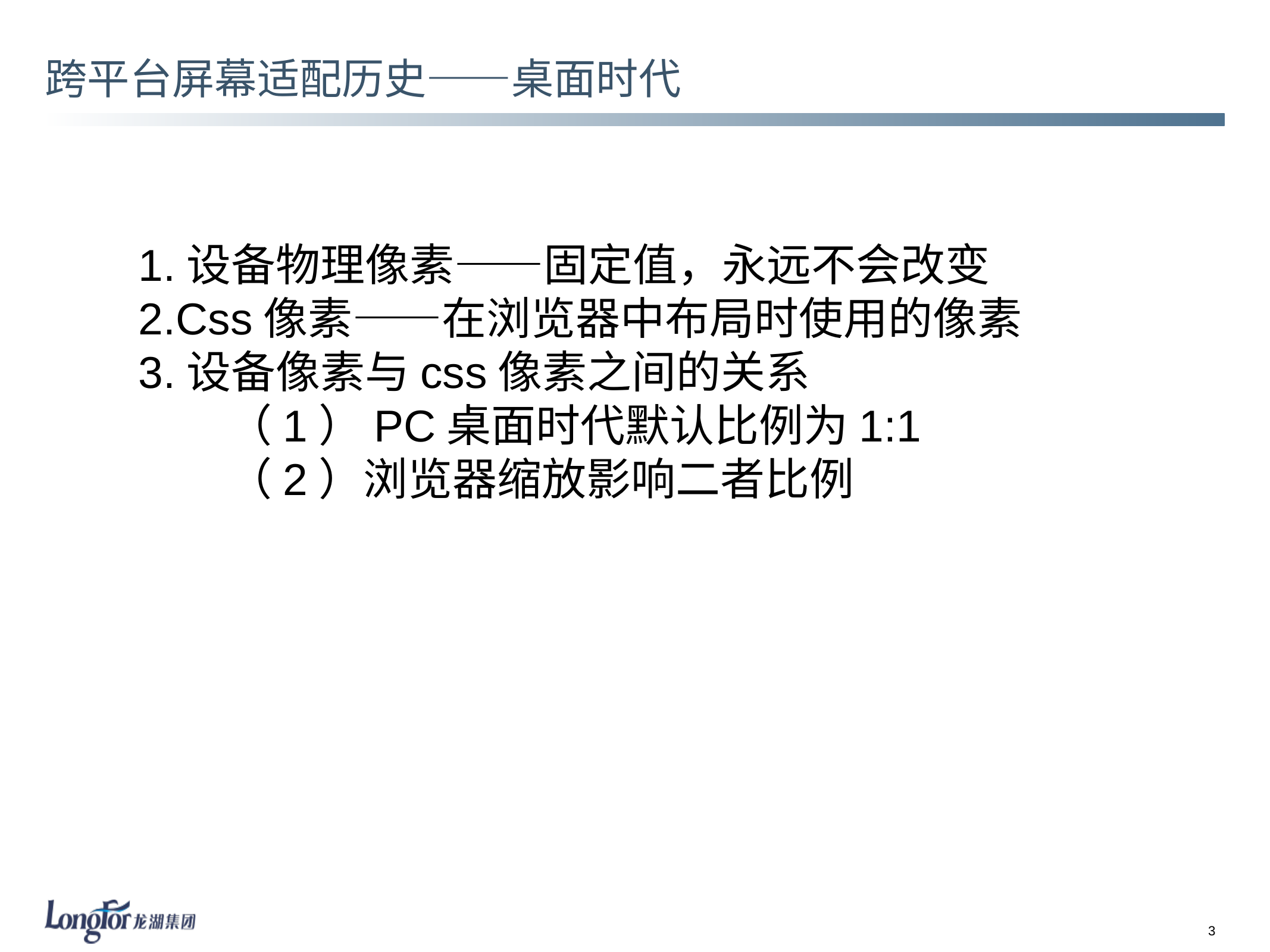

# 跨平台屏幕适配历史——桌面时代
1.设备物理像素——固定值，永远不会改变
2.Css像素——在浏览器中布局时使用的像素
3.设备像素与css像素之间的关系
	（1）PC桌面时代默认比例为1:1
	（2）浏览器缩放影响二者比例
3